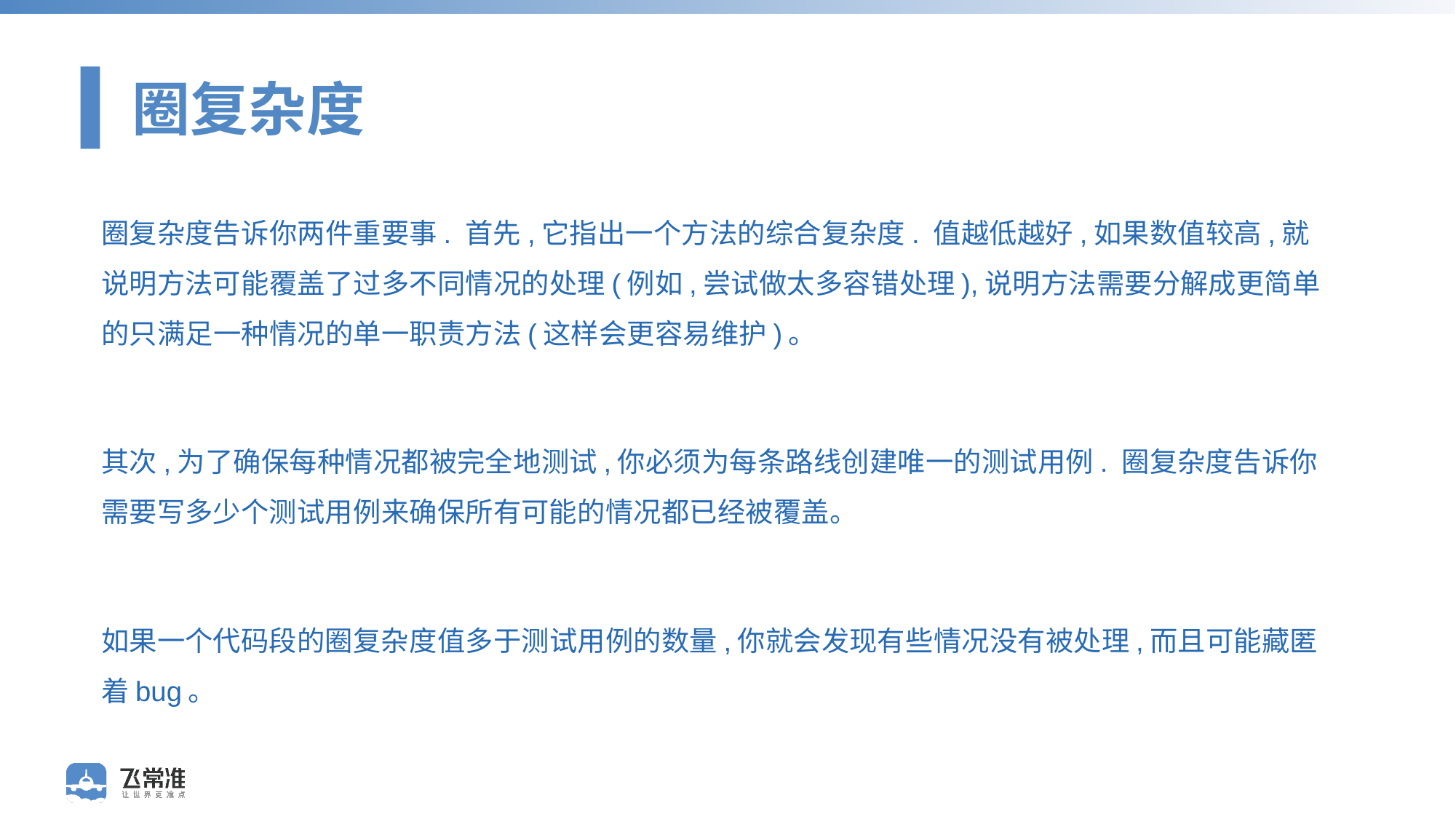

圈复杂度
圈复杂度告诉你两件重要事. 首先,它指出一个方法的综合复杂度. 值越低越好,如果数值较高,就说明方法可能覆盖了过多不同情况的处理(例如,尝试做太多容错处理),说明方法需要分解成更简单的只满足一种情况的单一职责方法(这样会更容易维护)。

其次,为了确保每种情况都被完全地测试,你必须为每条路线创建唯一的测试用例. 圈复杂度告诉你需要写多少个测试用例来确保所有可能的情况都已经被覆盖。

如果一个代码段的圈复杂度值多于测试用例的数量,你就会发现有些情况没有被处理,而且可能藏匿着bug。

9